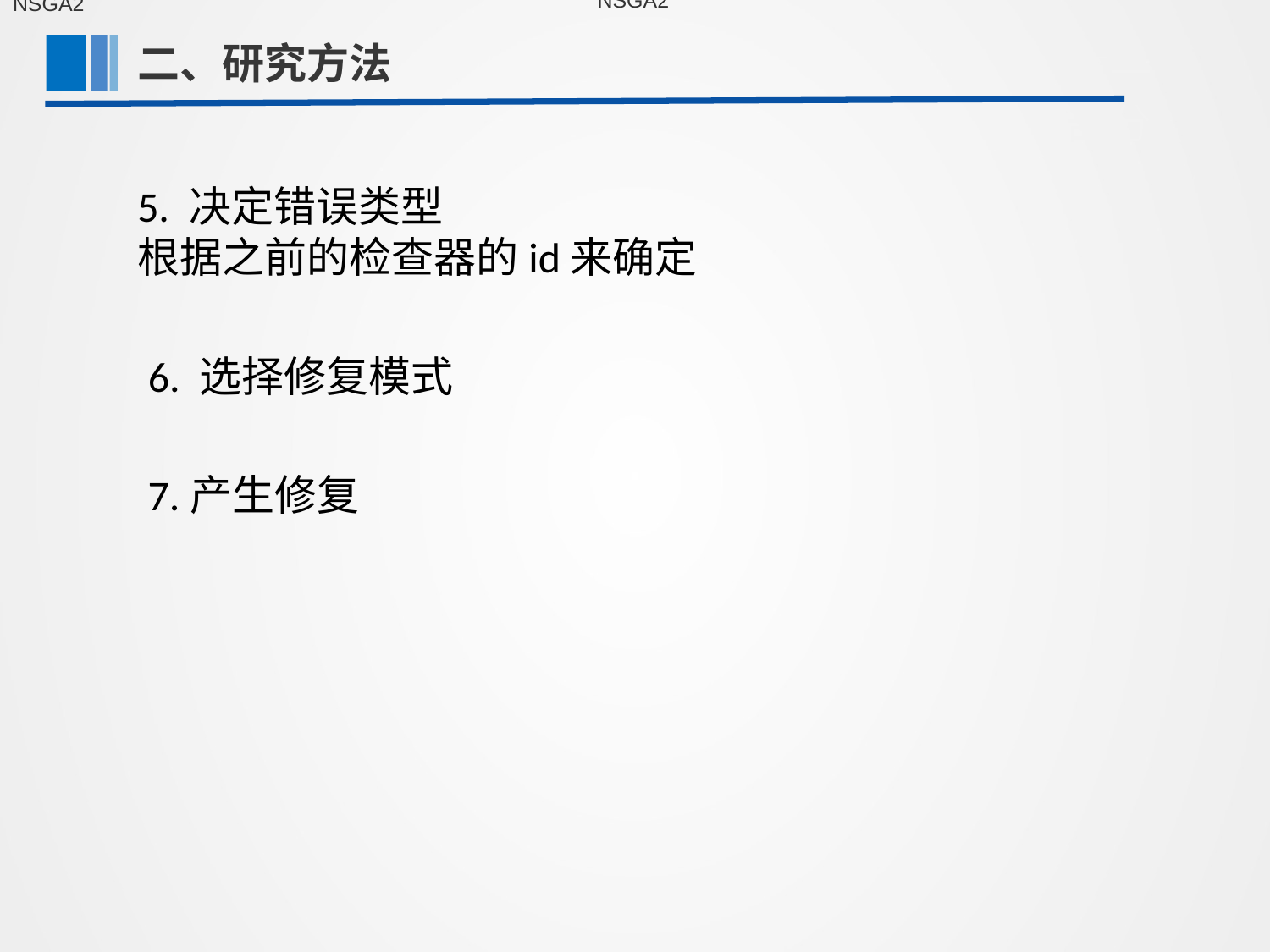

NSGA2
NSGA2
二、研究方法

第一部分
5. 决定错误类型
根据之前的检查器的id来确定
6. 选择修复模式
7.产生修复